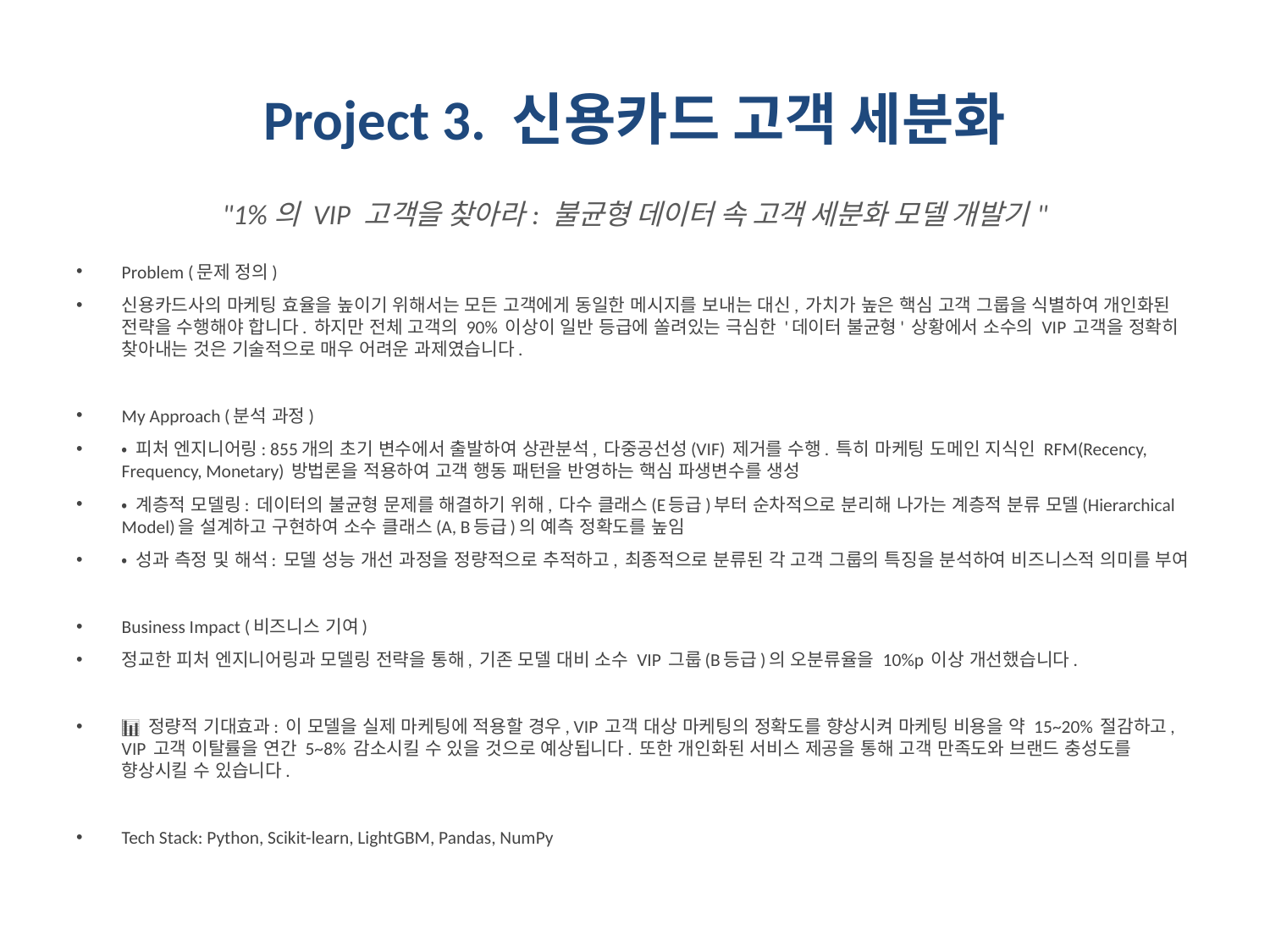

# Project 3. 신용카드 고객 세분화
"1%의 VIP 고객을 찾아라: 불균형 데이터 속 고객 세분화 모델 개발기"
Problem (문제 정의)
신용카드사의 마케팅 효율을 높이기 위해서는 모든 고객에게 동일한 메시지를 보내는 대신, 가치가 높은 핵심 고객 그룹을 식별하여 개인화된 전략을 수행해야 합니다. 하지만 전체 고객의 90% 이상이 일반 등급에 쏠려있는 극심한 '데이터 불균형' 상황에서 소수의 VIP 고객을 정확히 찾아내는 것은 기술적으로 매우 어려운 과제였습니다.

My Approach (분석 과정)
• 피처 엔지니어링: 855개의 초기 변수에서 출발하여 상관분석, 다중공선성(VIF) 제거를 수행. 특히 마케팅 도메인 지식인 RFM(Recency, Frequency, Monetary) 방법론을 적용하여 고객 행동 패턴을 반영하는 핵심 파생변수를 생성
• 계층적 모델링: 데이터의 불균형 문제를 해결하기 위해, 다수 클래스(E등급)부터 순차적으로 분리해 나가는 계층적 분류 모델(Hierarchical Model)을 설계하고 구현하여 소수 클래스(A, B등급)의 예측 정확도를 높임
• 성과 측정 및 해석: 모델 성능 개선 과정을 정량적으로 추적하고, 최종적으로 분류된 각 고객 그룹의 특징을 분석하여 비즈니스적 의미를 부여

Business Impact (비즈니스 기여)
정교한 피처 엔지니어링과 모델링 전략을 통해, 기존 모델 대비 소수 VIP 그룹(B등급)의 오분류율을 10%p 이상 개선했습니다.

📊 정량적 기대효과: 이 모델을 실제 마케팅에 적용할 경우, VIP 고객 대상 마케팅의 정확도를 향상시켜 마케팅 비용을 약 15~20% 절감하고, VIP 고객 이탈률을 연간 5~8% 감소시킬 수 있을 것으로 예상됩니다. 또한 개인화된 서비스 제공을 통해 고객 만족도와 브랜드 충성도를 향상시킬 수 있습니다.

Tech Stack: Python, Scikit-learn, LightGBM, Pandas, NumPy